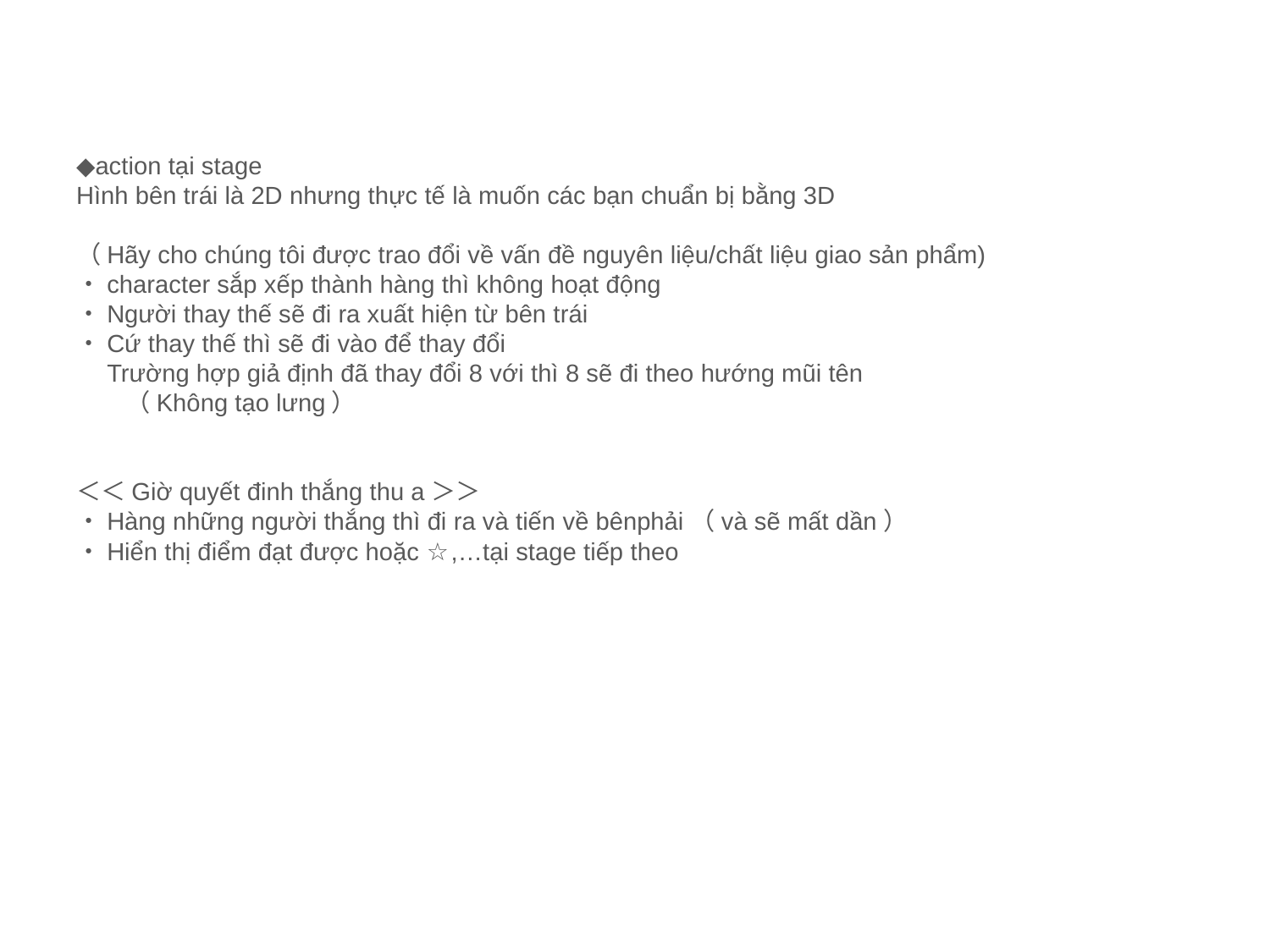

# ◆action tại stage Hình bên trái là 2D nhưng thực tế là muốn các bạn chuẩn bị bằng 3D （Hãy cho chúng tôi được trao đổi về vấn đề nguyên liệu/chất liệu giao sản phẩm) ・character sắp xếp thành hàng thì không hoạt động ・Người thay thế sẽ đi ra xuất hiện từ bên trái ・Cứ thay thế thì sẽ đi vào để thay đổi 　Trường hợp giả định đã thay đổi 8 với thì 8 sẽ đi theo hướng mũi tên 　　（Không tạo lưng） ＜＜Giờ quyết đinh thắng thu a＞＞ ・Hàng những người thắng thì đi ra và tiến về bênphải（và sẽ mất dần） ・Hiển thị điểm đạt được hoặc ☆,…tại stage tiếp theo